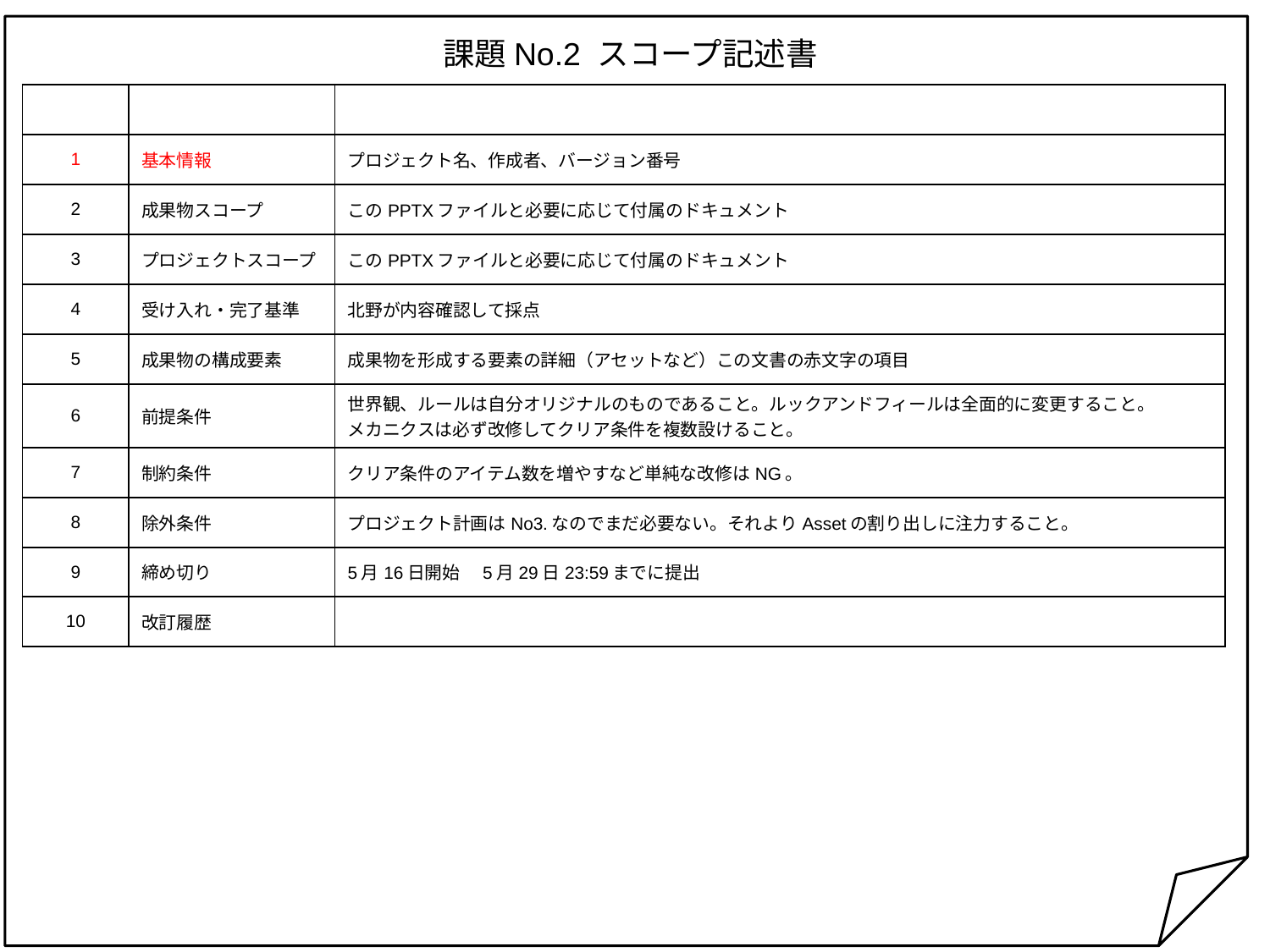

課題No.2 スコープ記述書
| 項番 | 項目名 | 内容 |
| --- | --- | --- |
| 1 | 基本情報 | プロジェクト名、作成者、バージョン番号 |
| 2 | 成果物スコープ | このPPTXファイルと必要に応じて付属のドキュメント |
| 3 | プロジェクトスコープ | このPPTXファイルと必要に応じて付属のドキュメント |
| 4 | 受け入れ・完了基準 | 北野が内容確認して採点 |
| 5 | 成果物の構成要素 | 成果物を形成する要素の詳細（アセットなど）この文書の赤文字の項目 |
| 6 | 前提条件 | 世界観、ルールは自分オリジナルのものであること。ルックアンドフィールは全面的に変更すること。 メカニクスは必ず改修してクリア条件を複数設けること。 |
| 7 | 制約条件 | クリア条件のアイテム数を増やすなど単純な改修はNG。 |
| 8 | 除外条件 | プロジェクト計画はNo3.なのでまだ必要ない。それよりAssetの割り出しに注力すること。 |
| 9 | 締め切り | 5月16日開始　5月29日23:59までに提出 |
| 10 | 改訂履歴 |  |